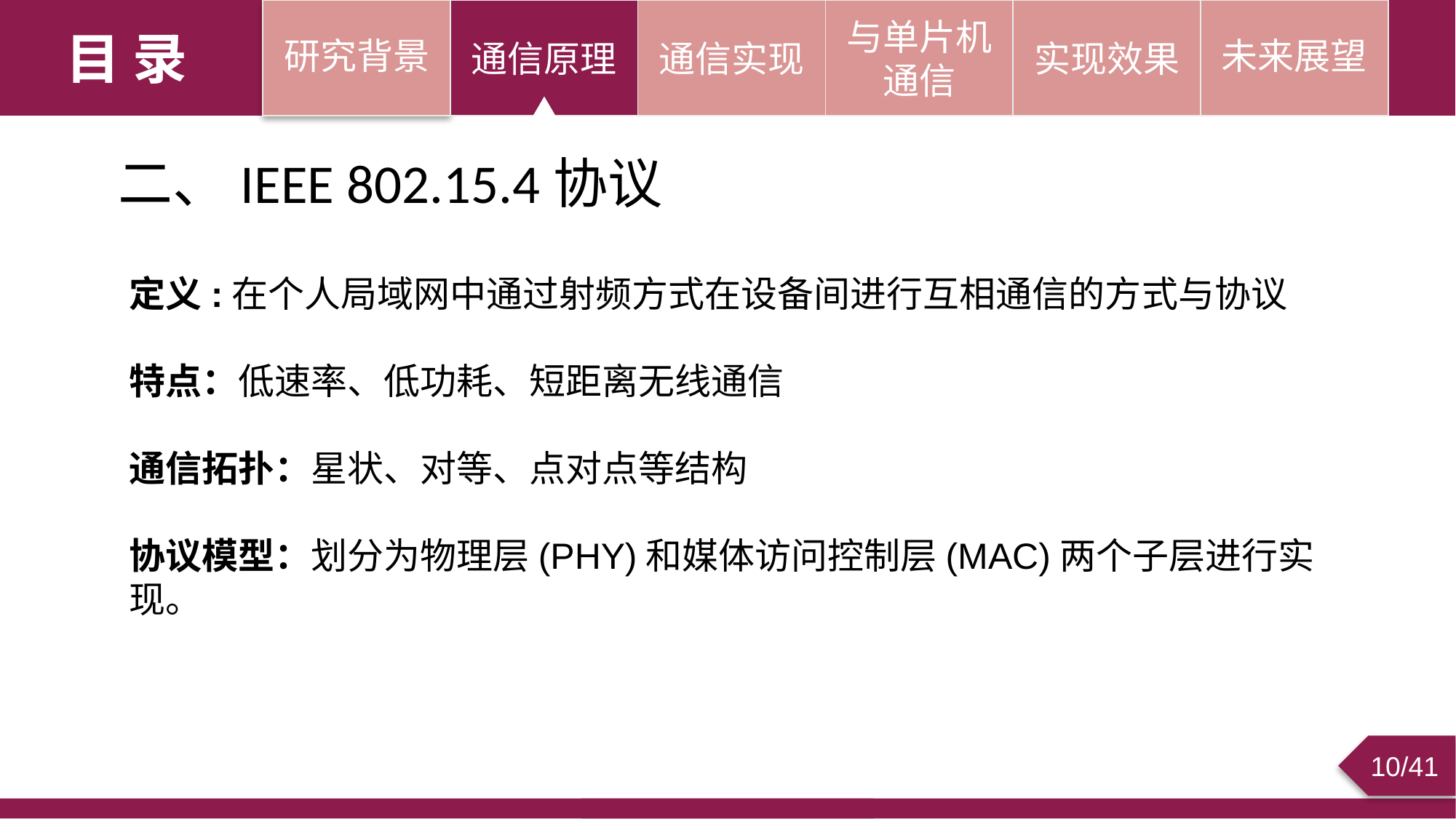

研究背景
通信原理
通信实现
与单片机通信
实现效果
未来展望

目 录

二、IEEE 802.15.4协议

定义:在个人局域网中通过射频方式在设备间进行互相通信的方式与协议

特点：低速率、低功耗、短距离无线通信
通信拓扑：星状、对等、点对点等结构

协议模型：划分为物理层(PHY)和媒体访问控制层(MAC)两个子层进行实现。

10/41